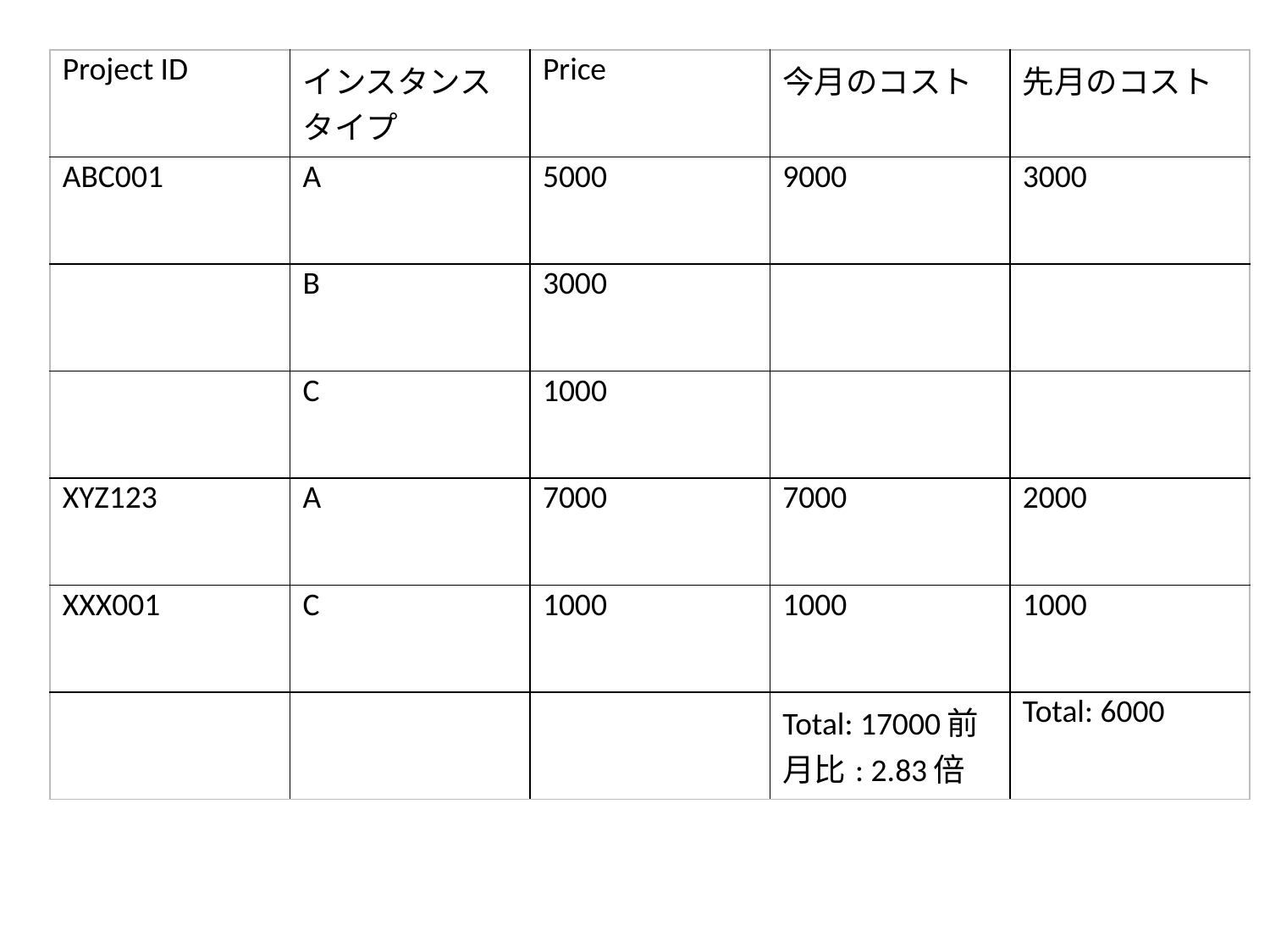

| Project ID | インスタンスタイプ | Price | 今月のコスト | 先月のコスト |
| --- | --- | --- | --- | --- |
| ABC001 | A | 5000 | 9000 | 3000 |
|  | B | 3000 |  |  |
|  | C | 1000 |  |  |
| XYZ123 | A | 7000 | 7000 | 2000 |
| XXX001 | C | 1000 | 1000 | 1000 |
|  |  |  | Total: 17000前月比: 2.83倍 | Total: 6000 |